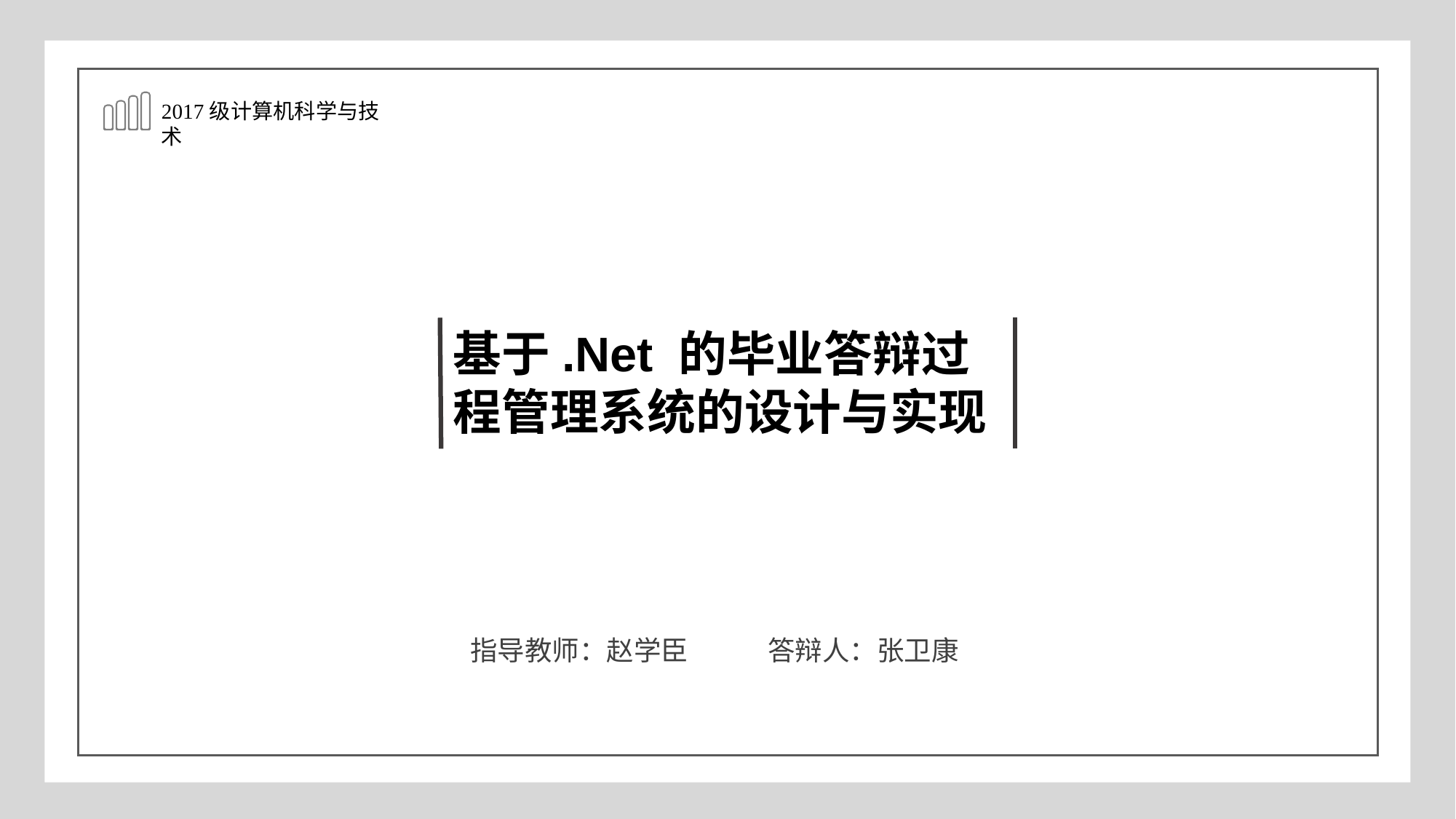

2017级计算机科学与技术
基于.Net 的毕业答辩过程管理系统的设计与实现
指导教师：赵学臣
答辩人：张卫康